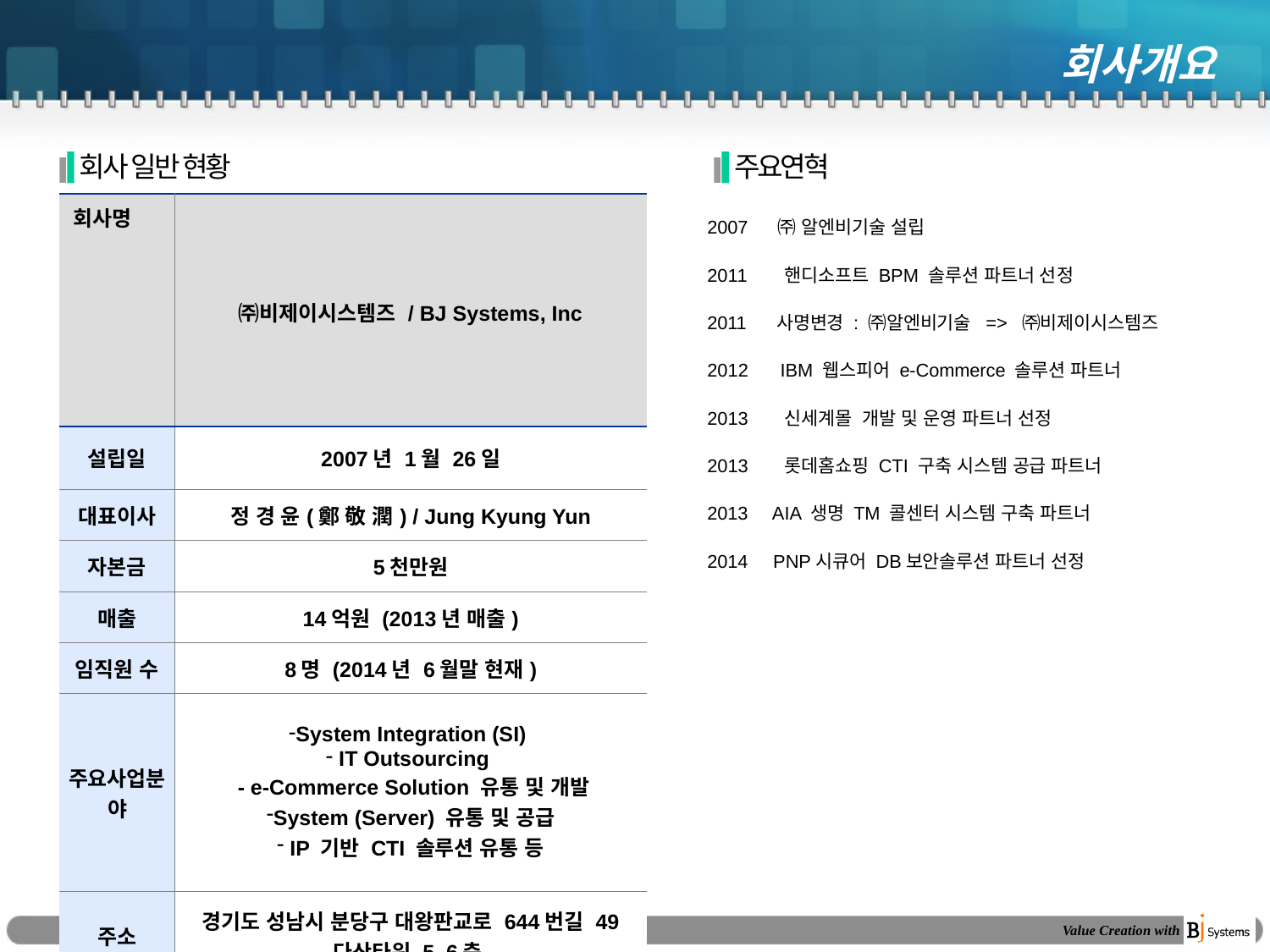

회사개요
회사 일반 현황
주요연혁

| 회사명 | ㈜비제이시스템즈 / BJ Systems, Inc |
| --- | --- |
| 설립일 | 2007년 1월 26일 |
| 대표이사 | 정 경 윤(鄭 敬 潤) / Jung Kyung Yun |
| 자본금 | 5천만원 |
| 매출 | 14억원 (2013년 매출) |
| 임직원 수 | 8명 (2014년 6월말 현재) |
| 주요사업분야 | System Integration (SI) IT Outsourcing - e-Commerce Solution 유통 및 개발 System (Server) 유통 및 공급 IP 기반 CTI 솔루션 유통 등 |
| 주소 | 경기도 성남시 분당구 대왕판교로 644번길 49 다산타워 5, 6층 |
| 연락처 | 82-70-4202-8108 (FAX : 82-2-2635-8108) |
2007     ㈜ 알엔비기술 설립

     핸디소프트 BPM 솔루션 파트너 선정

2011     사명변경 : ㈜알엔비기술  =>  ㈜비제이시스템즈

     IBM 웹스피어 e-Commerce 솔루션 파트너

     신세계몰  개발 및 운영 파트너 선정

     롯데홈쇼핑 CTI 구축 시스템 공급 파트너

2013     AIA 생명 TM 콜센터 시스템 구축 파트너

2014     PNP시큐어 DB보안솔루션 파트너 선정